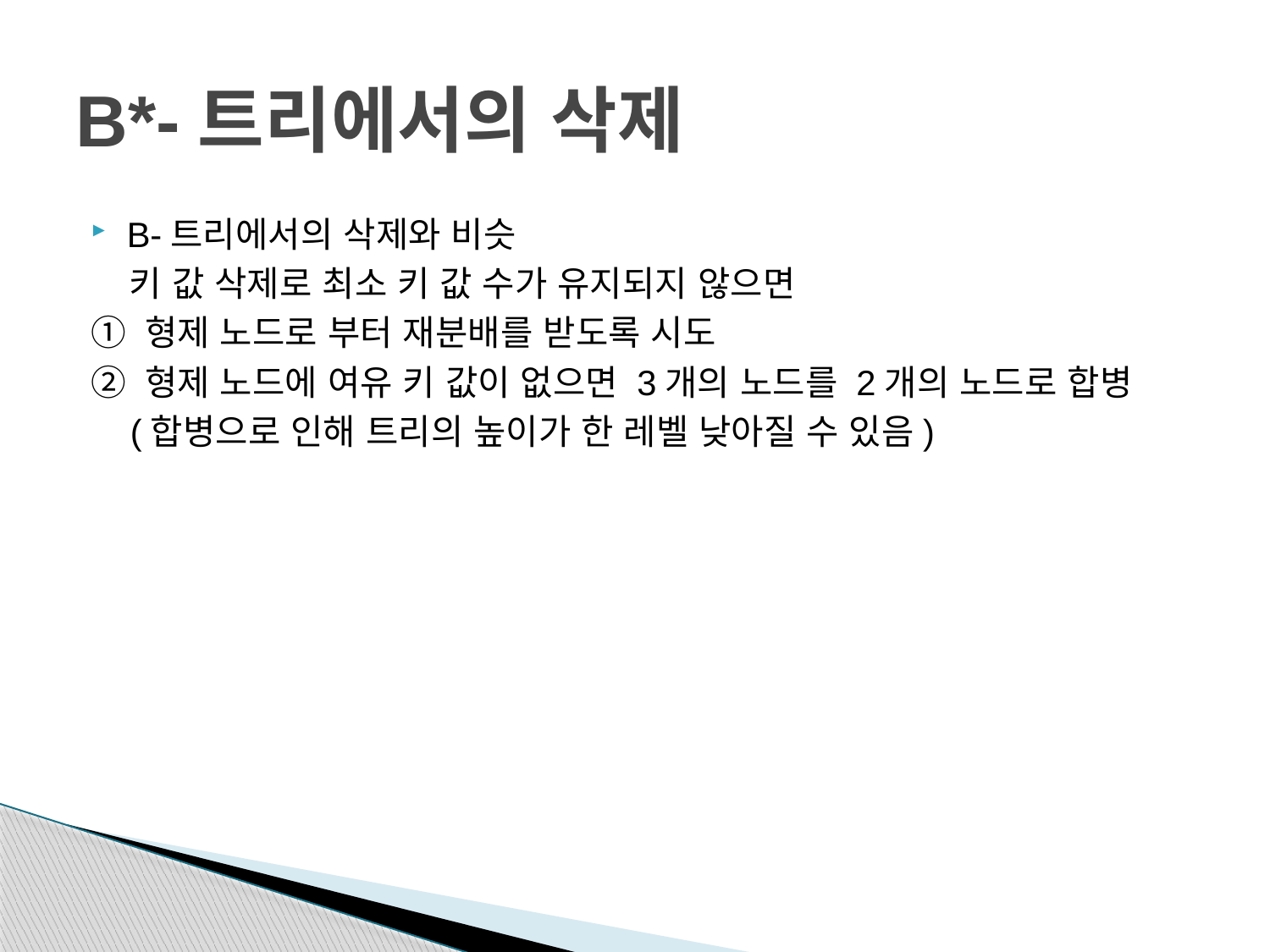

# B*-트리에서의 삭제
B-트리에서의 삭제와 비슷
   키 값 삭제로 최소 키 값 수가 유지되지 않으면
① 형제 노드로 부터 재분배를 받도록 시도
② 형제 노드에 여유 키 값이 없으면 3개의 노드를 2개의 노드로 합병
    (합병으로 인해 트리의 높이가 한 레벨 낮아질 수 있음)